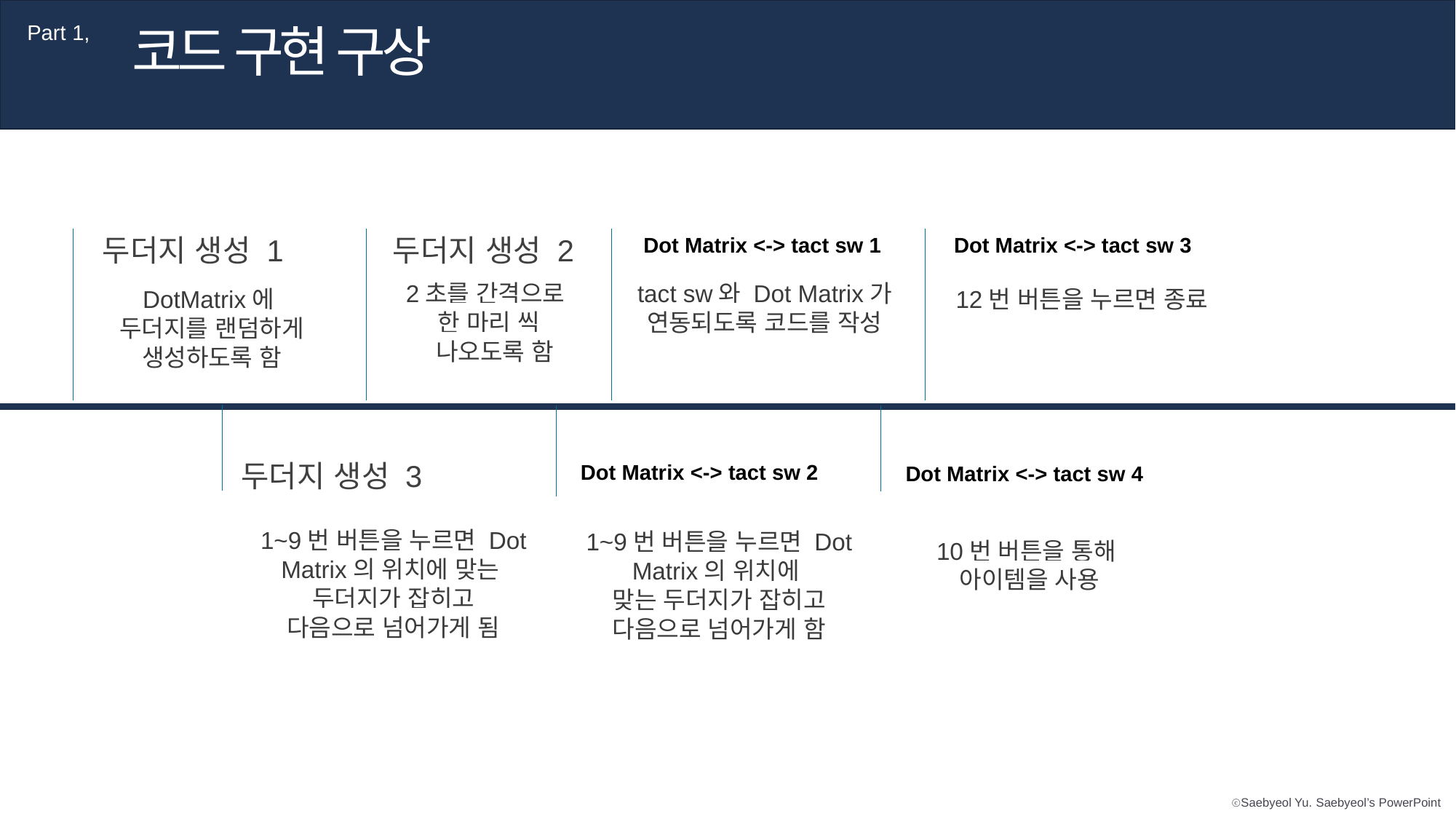

코드 구현 구상
Part 1,
두더지 생성 1
두더지 생성 2
Dot Matrix <-> tact sw 1
Dot Matrix <-> tact sw 3
2초를 간격으로
한 마리 씩
 나오도록 함
tact sw와 Dot Matrix가 연동되도록 코드를 작성
DotMatrix에
두더지를 랜덤하게 생성하도록 함
12번 버튼을 누르면 종료
두더지 생성 3
Dot Matrix <-> tact sw 2
Dot Matrix <-> tact sw 4
1~9번 버튼을 누르면 Dot Matrix의 위치에 맞는
두더지가 잡히고
다음으로 넘어가게 됨
1~9번 버튼을 누르면 Dot Matrix의 위치에
맞는 두더지가 잡히고
다음으로 넘어가게 함
10번 버튼을 통해
아이템을 사용